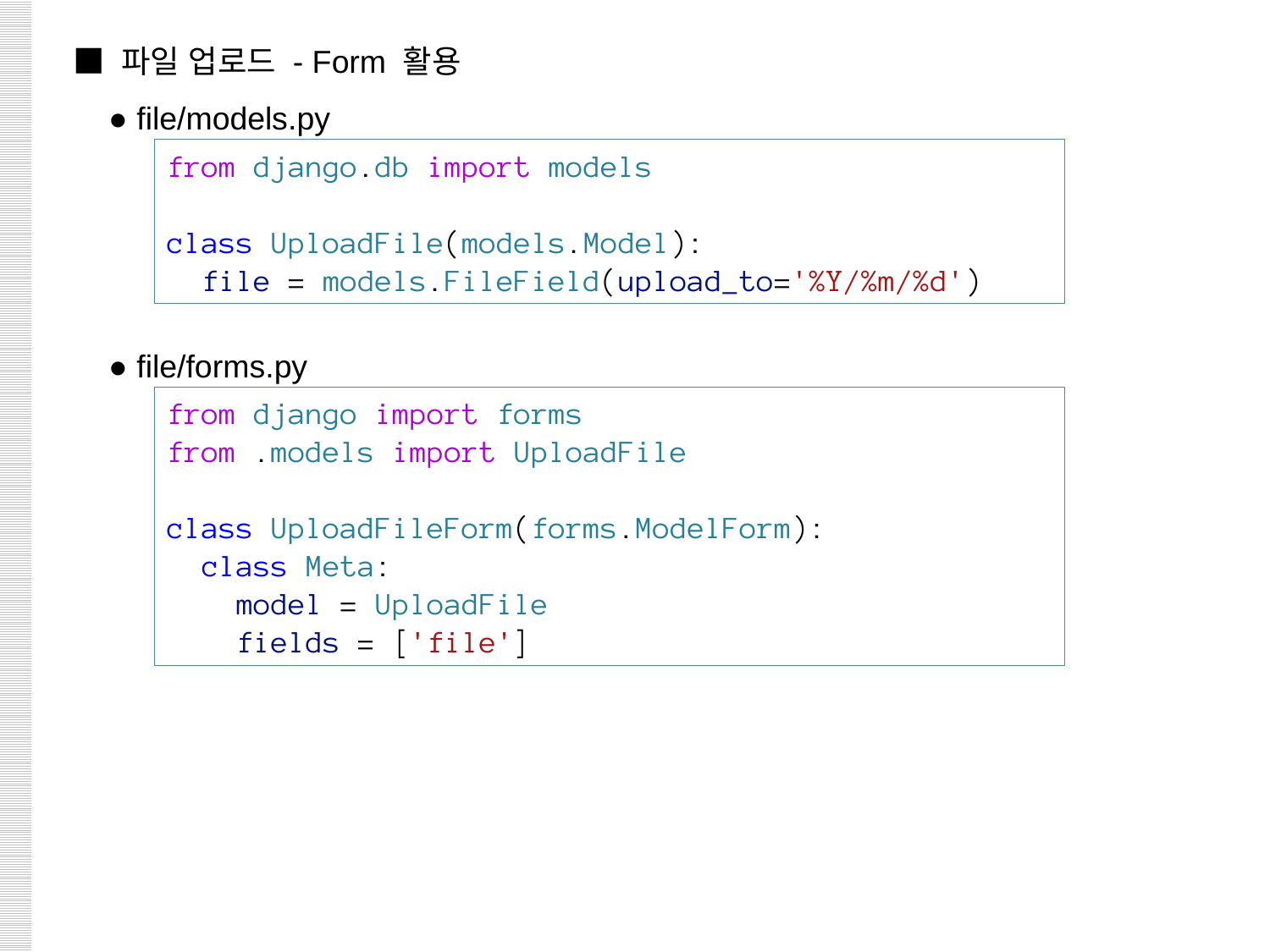

■ 파일 업로드 - Form 활용
    ● file/models.py

    ● file/forms.py
from django.db import models
class UploadFile(models.Model):
  file = models.FileField(upload_to='%Y/%m/%d')
from django import forms
from .models import UploadFile
class UploadFileForm(forms.ModelForm):
  class Meta:
    model = UploadFile
    fields = ['file']